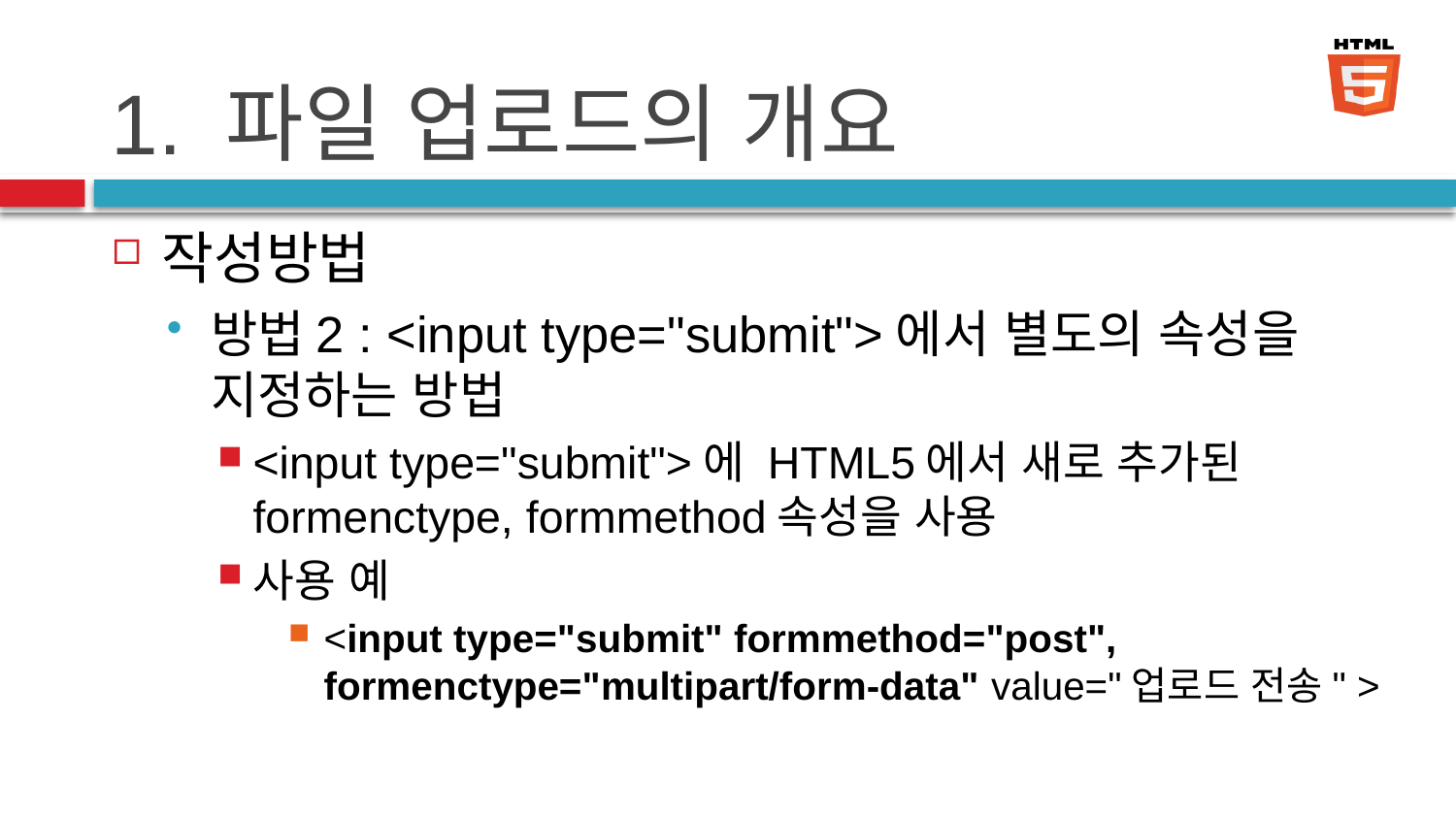

# 1. 파일 업로드의 개요
작성방법
방법2 : <input type="submit">에서 별도의 속성을 지정하는 방법
<input type="submit">에 HTML5에서 새로 추가된 formenctype, formmethod속성을 사용
사용 예
<input type="submit" formmethod="post", formenctype="multipart/form-data" value="업로드 전송" >